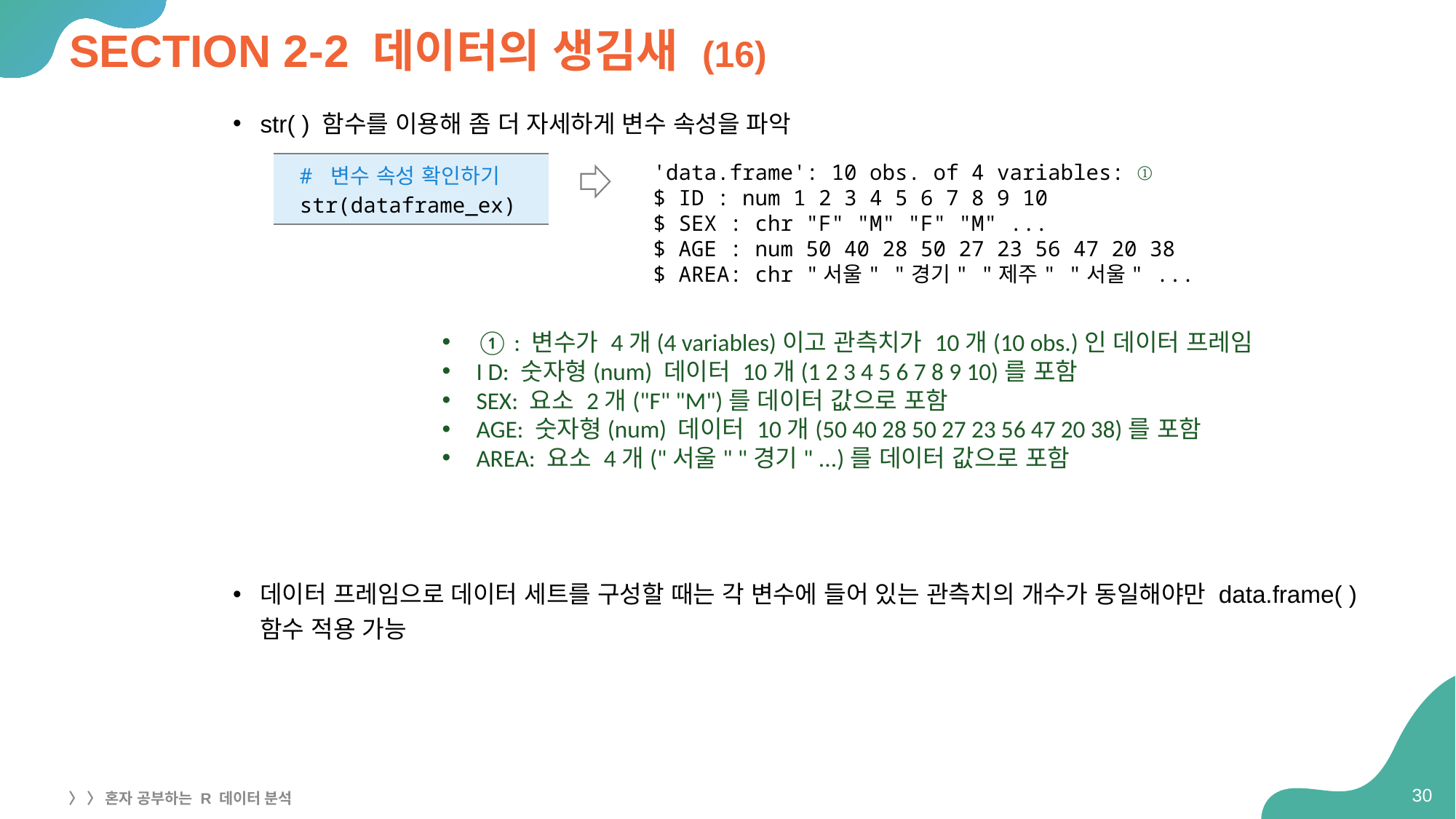

# SECTION 2-2 데이터의 생김새 (16)
str( ) 함수를 이용해 좀 더 자세하게 변수 속성을 파악

데이터 프레임으로 데이터 세트를 구성할 때는 각 변수에 들어 있는 관측치의 개수가 동일해야만 data.frame( ) 함수 적용 가능
| # 변수 속성 확인하기 str(dataframe\_ex) |
| --- |
'data.frame': 10 obs. of 4 variables: ①
$ ID : num 1 2 3 4 5 6 7 8 9 10
$ SEX : chr "F" "M" "F" "M" ...
$ AGE : num 50 40 28 50 27 23 56 47 20 38
$ AREA: chr "서울" "경기" "제주" "서울" ...

① : 변수가 4개(4 variables)이고 관측치가 10개(10 obs.)인 데이터 프레임
I D: 숫자형(num) 데이터 10개(1 2 3 4 5 6 7 8 9 10)를 포함
SEX: 요소 2개("F" "M")를 데이터 값으로 포함
AGE: 숫자형(num) 데이터 10개(50 40 28 50 27 23 56 47 20 38)를 포함
AREA: 요소 4개("서울" "경기" ...)를 데이터 값으로 포함
30
〉 〉 혼자 공부하는 R 데이터 분석